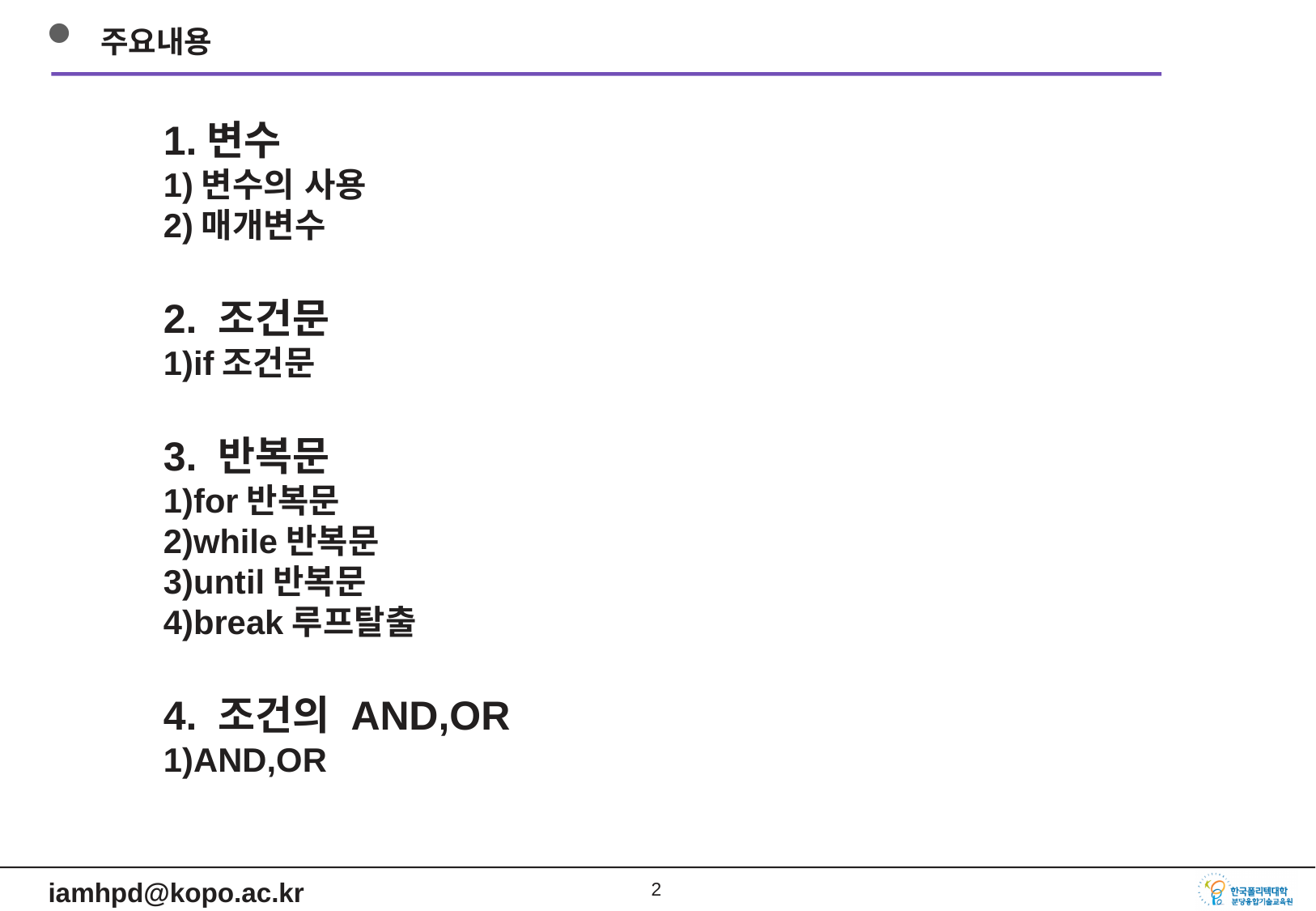

주요내용
1.변수
1)변수의 사용
2)매개변수

2. 조건문
1)if조건문

3. 반복문
1)for반복문
2)while반복문
3)until반복문
4)break루프탈출

4. 조건의 AND,OR
1)AND,OR
2